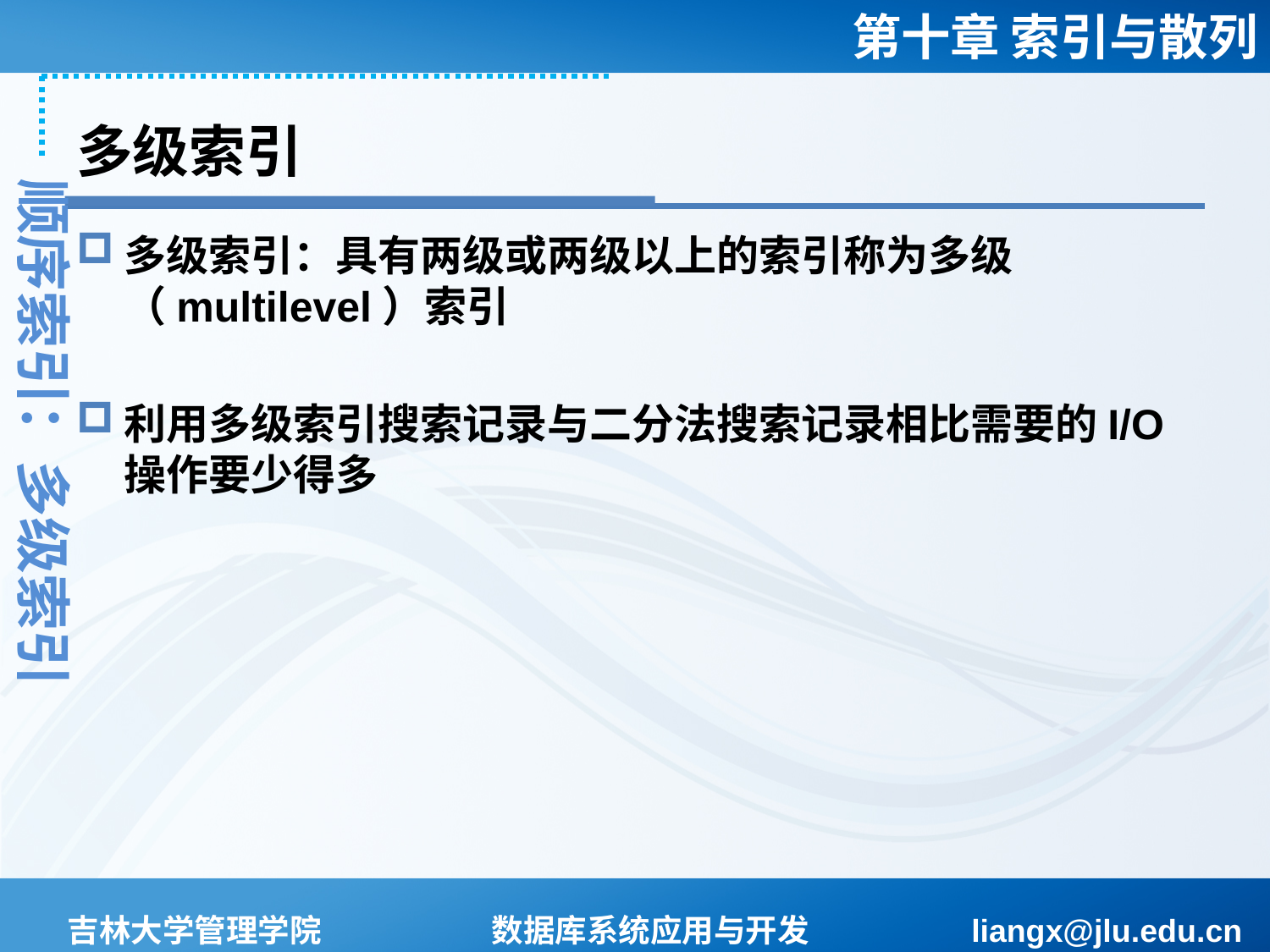

# 多级索引
顺序索引：多级索引
多级索引：具有两级或两级以上的索引称为多级（multilevel）索引

利用多级索引搜索记录与二分法搜索记录相比需要的I/O操作要少得多